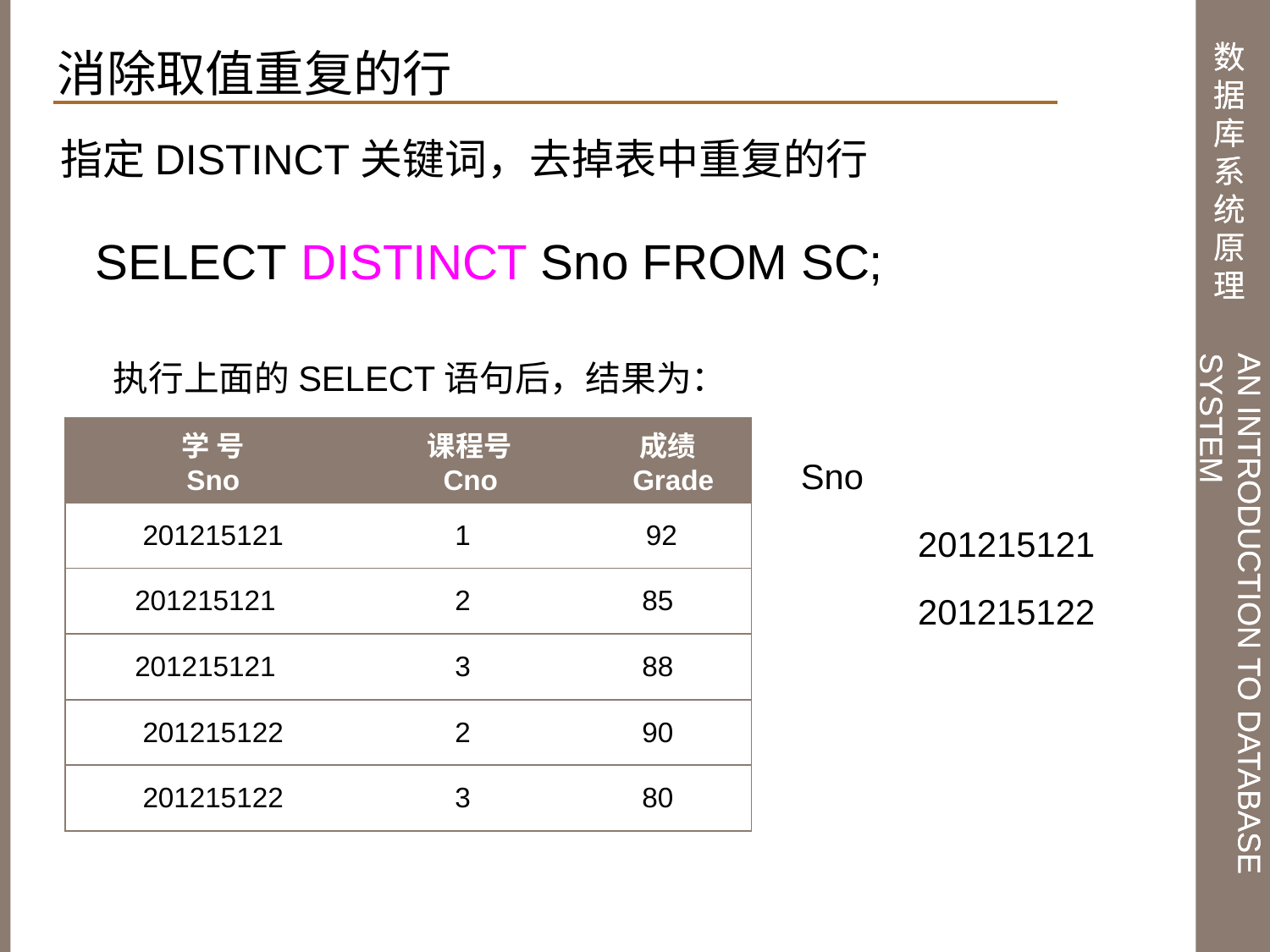

消除取值重复的行
指定DISTINCT关键词，去掉表中重复的行

   SELECT DISTINCT Sno FROM SC;

执行上面的SELECT语句后，结果为：
| 学 号 Sno | 课程号 Cno | 成绩 Grade |
| --- | --- | --- |
| 201215121 | 1 | 92 |
| 201215121 | 2 | 85 |
| 201215121 | 3 | 88 |
| 201215122 | 2 | 90 |
| 201215122 | 3 | 80 |
 Sno
					201215121
					201215122